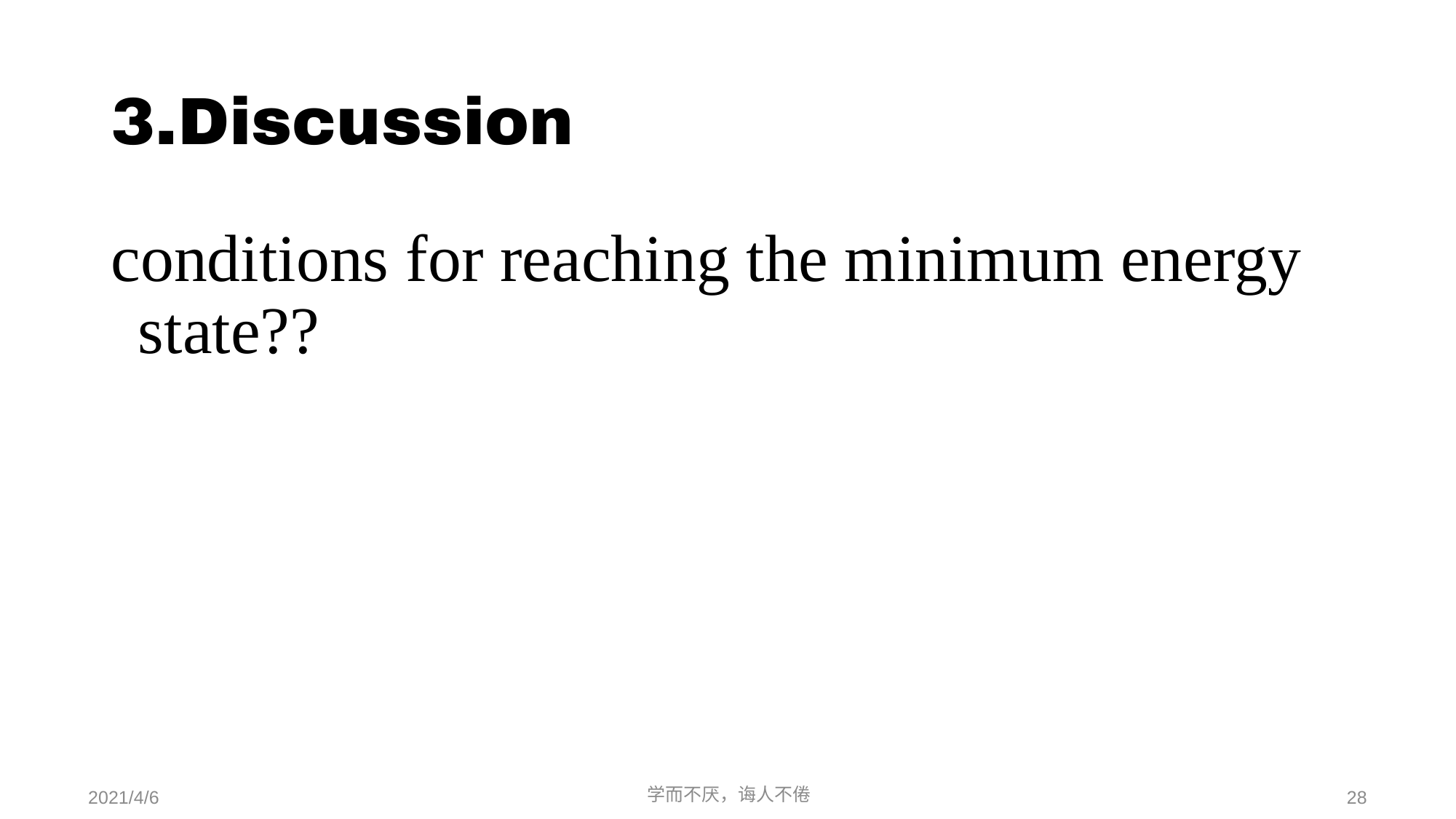

# 3.Discussion
conditions for reaching the minimum energy state??
学而不厌，诲人不倦
28
2021/4/6